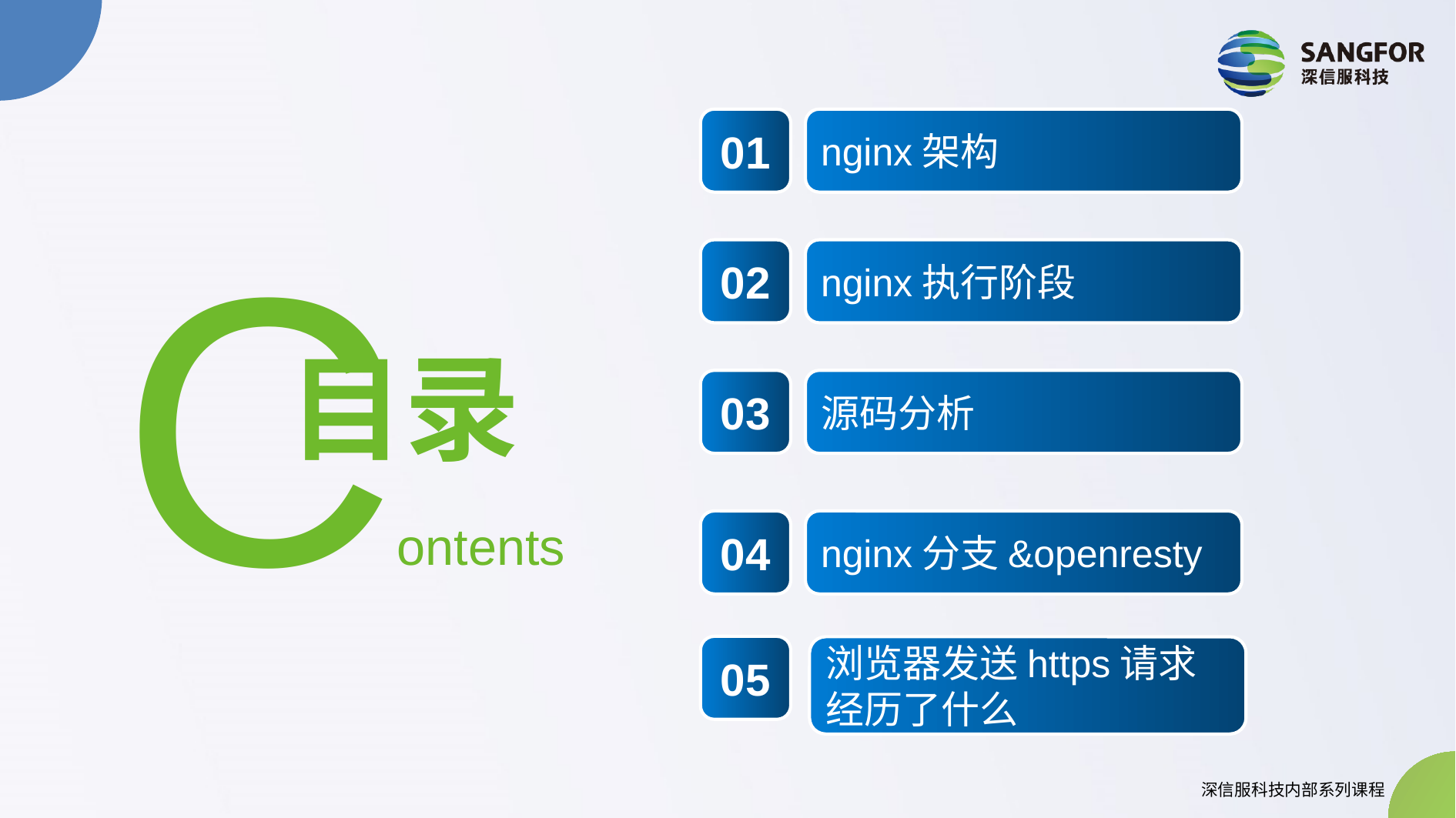

01
nginx架构
Contents
02
nginx执行阶段
目录
03
源码分析
04
nginx分支&openresty
05
浏览器发送https请求经历了什么